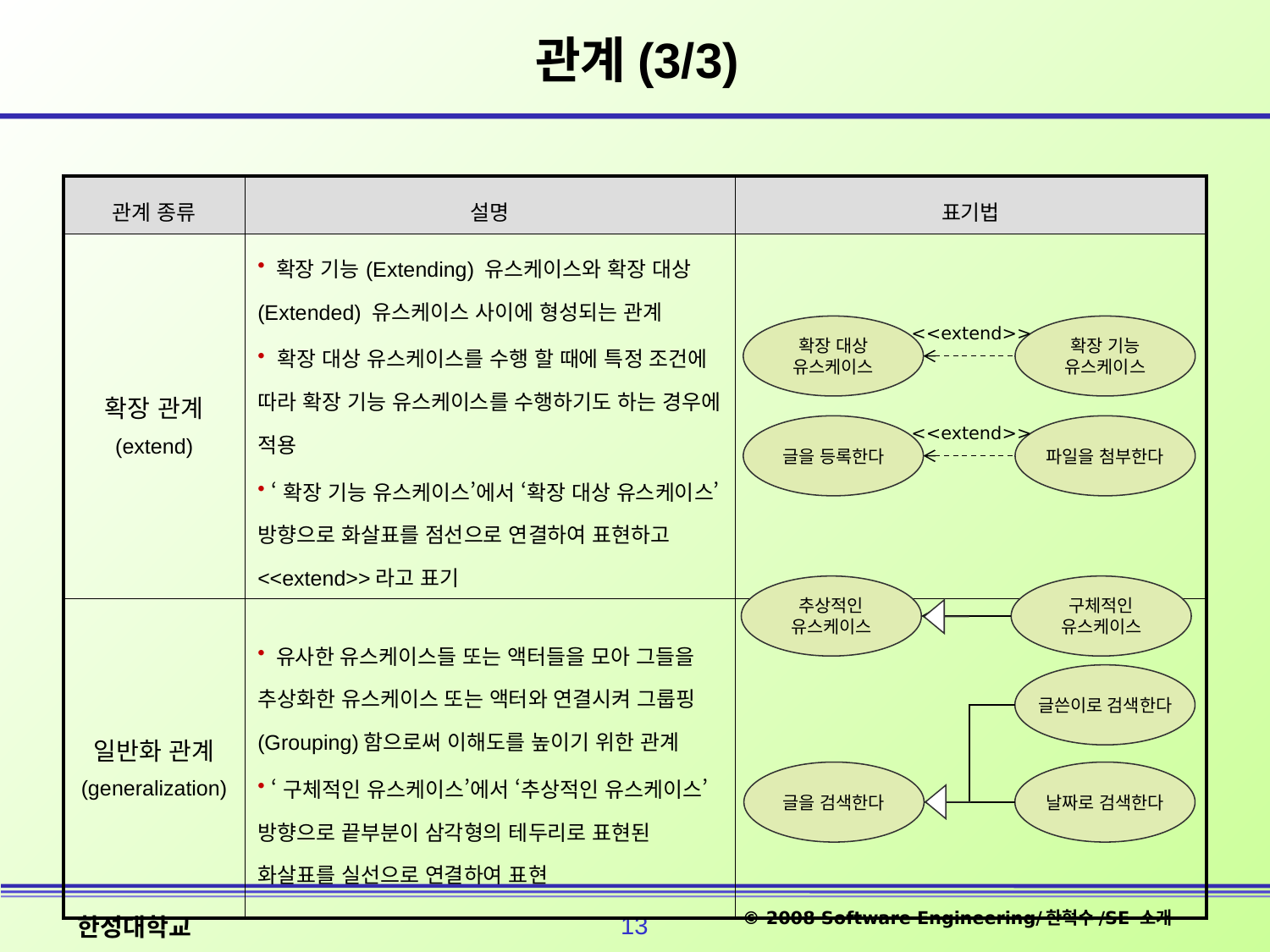

# 관계(3/3)
| 관계 종류 | 설명 | 표기법 |
| --- | --- | --- |
| 확장 관계 (extend) | 확장 기능(Extending) 유스케이스와 확장 대상(Extended) 유스케이스 사이에 형성되는 관계 확장 대상 유스케이스를 수행 할 때에 특정 조건에 따라 확장 기능 유스케이스를 수행하기도 하는 경우에 적용 ‘확장 기능 유스케이스’에서 ‘확장 대상 유스케이스’ 방향으로 화살표를 점선으로 연결하여 표현하고 <<extend>>라고 표기 |  |
| 일반화 관계 (generalization) | 유사한 유스케이스들 또는 액터들을 모아 그들을 추상화한 유스케이스 또는 액터와 연결시켜 그룹핑(Grouping)함으로써 이해도를 높이기 위한 관계 ‘구체적인 유스케이스’에서 ‘추상적인 유스케이스’ 방향으로 끝부분이 삼각형의 테두리로 표현된 화살표를 실선으로 연결하여 표현 |  |
확장 대상
유스케이스
<<extend>>
확장 기능
유스케이스
글을 등록한다
<<extend>>
파일을 첨부한다
추상적인
유스케이스
구체적인
유스케이스

글쓴이로 검색한다
글을 검색한다
날짜로 검색한다

© 2008 Software Engineering/한혁수/SE 소개